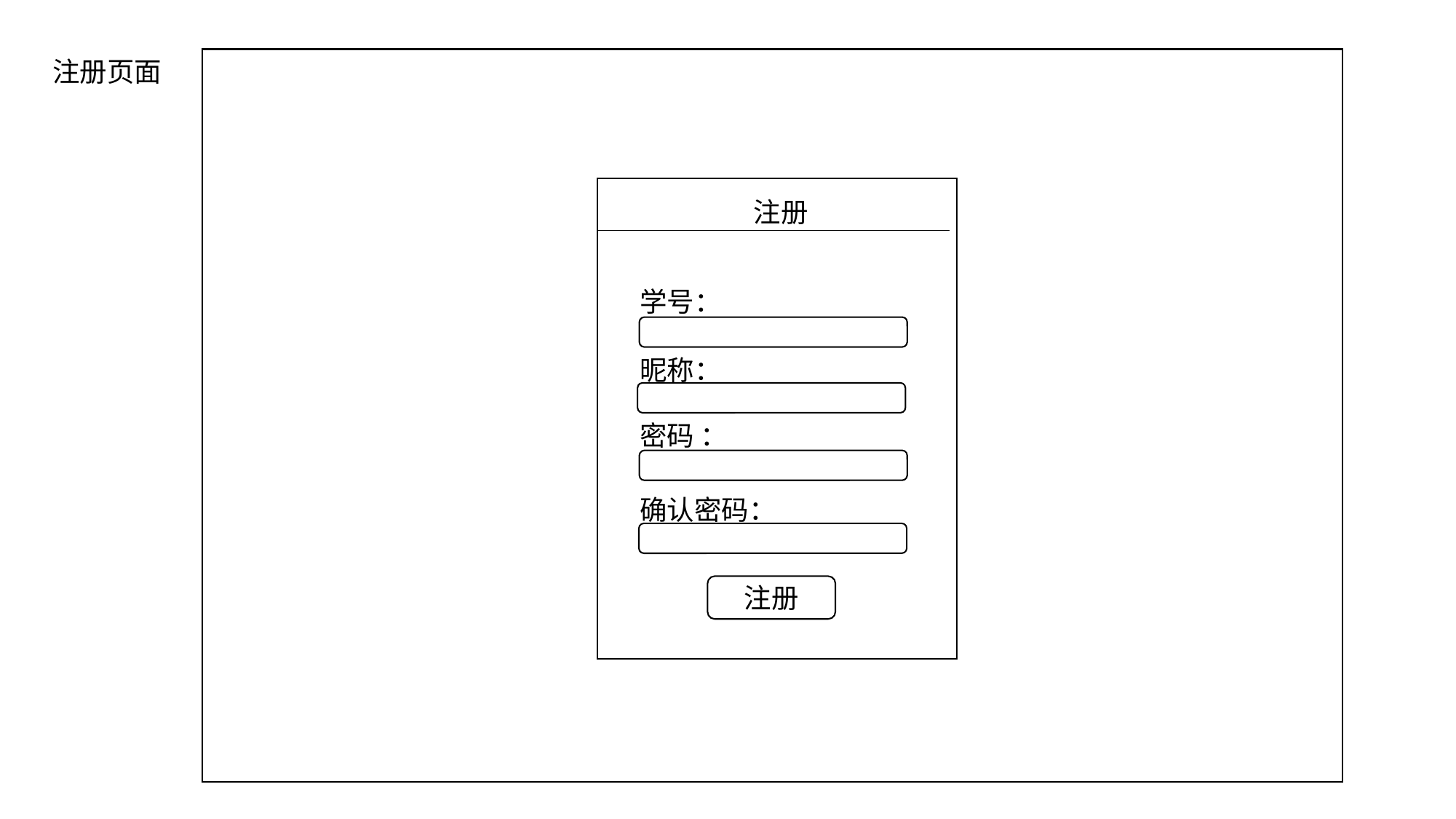

注册页面

注册
学号：

昵称：

密码 ：

确认密码：

注册